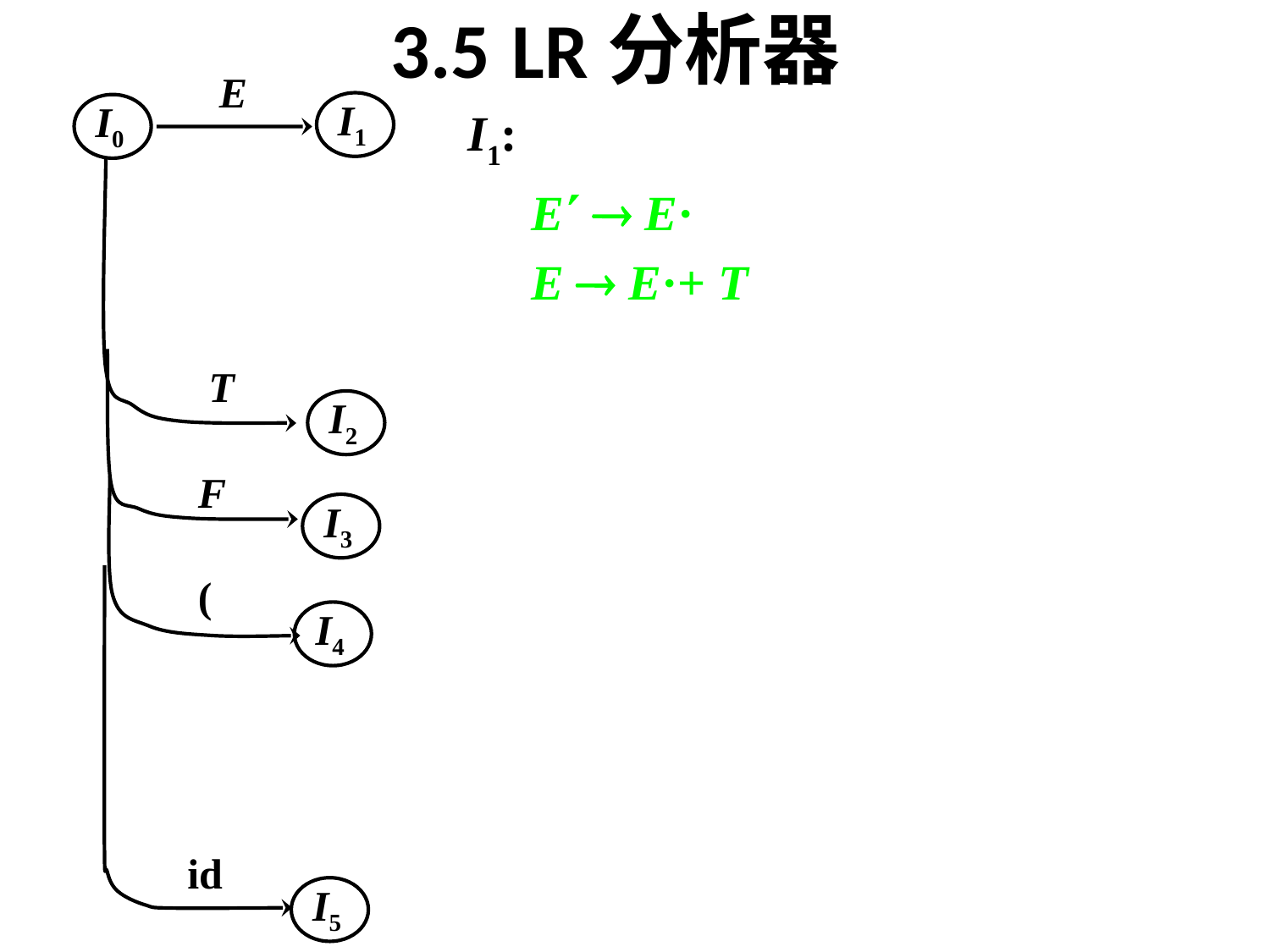

# 3.5 LR分析器
E
I1
I0

T
I2
F

I3

(
I4
id
I5
I1:
	E′ → E·
  	E → E·+ T